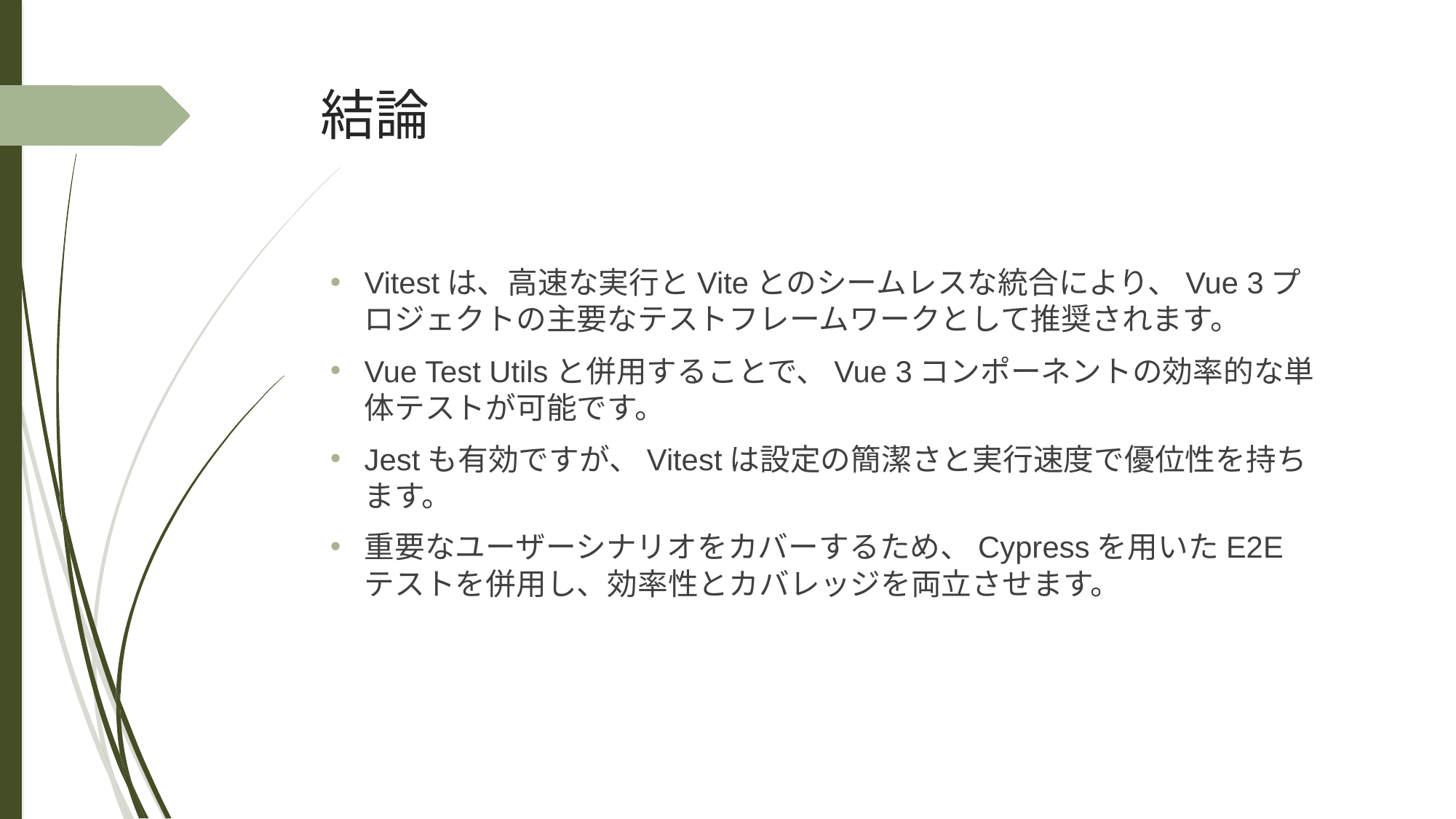

# 結論
Vitestは、高速な実行とViteとのシームレスな統合により、Vue 3プロジェクトの主要なテストフレームワークとして推奨されます。
Vue Test Utilsと併用することで、Vue 3コンポーネントの効率的な単体テストが可能です。
Jestも有効ですが、Vitestは設定の簡潔さと実行速度で優位性を持ちます。
重要なユーザーシナリオをカバーするため、Cypressを用いたE2Eテストを併用し、効率性とカバレッジを両立させます。